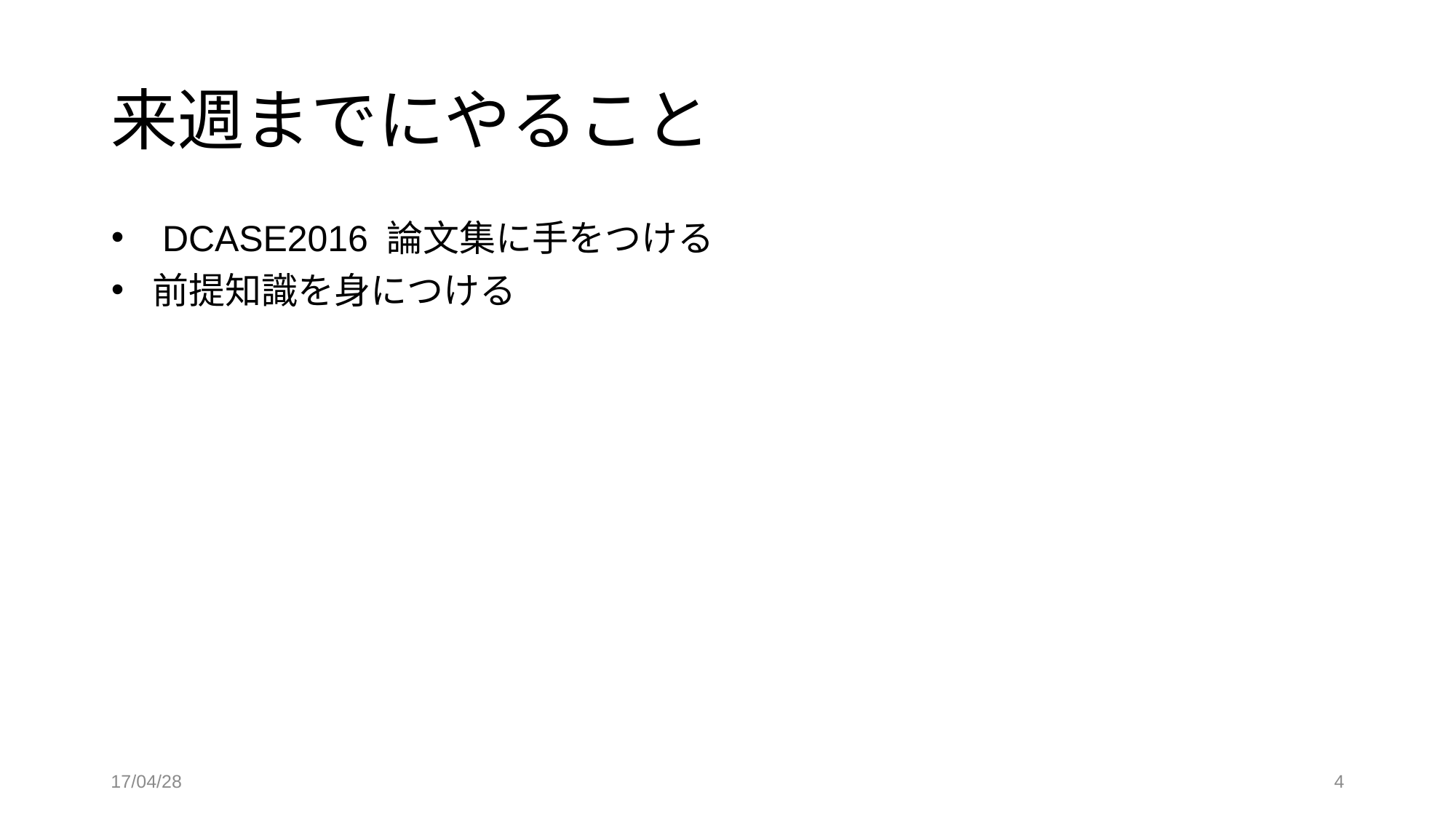

# 来週までにやること
 DCASE2016 論文集に手をつける
前提知識を身につける
17/04/28
4